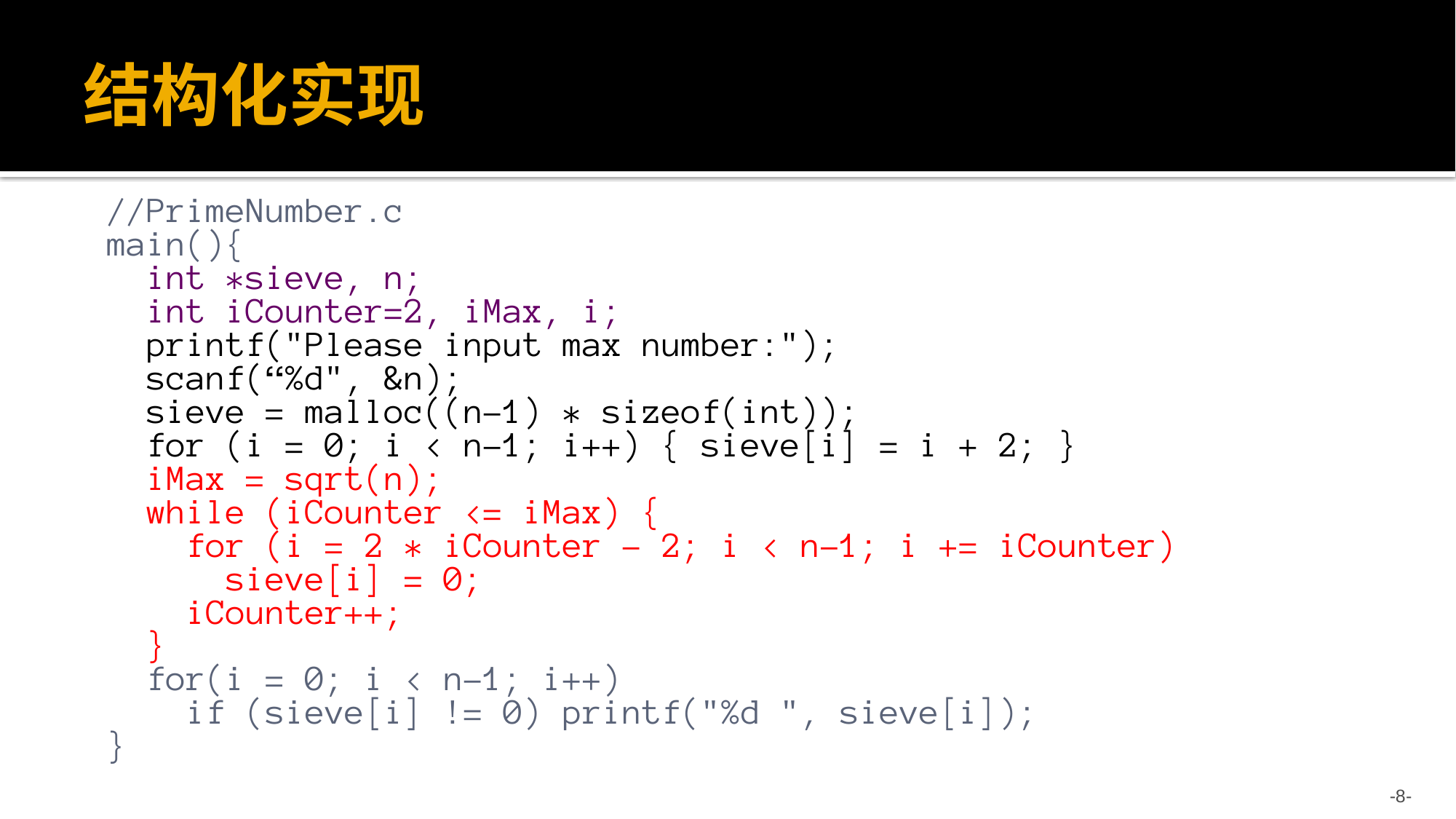

# 结构化实现
//PrimeNumber.c
main(){
  int *sieve, n;
  int iCounter=2, iMax, i;
  printf("Please input max number:");
  scanf(“%d", &n);
  sieve = malloc((n-1) * sizeof(int));
  for (i = 0; i < n-1; i++) { sieve[i] = i + 2; }
  iMax = sqrt(n);
  while (iCounter <= iMax) {
    for (i = 2 * iCounter - 2; i < n-1; i += iCounter)
      sieve[i] = 0;
    iCounter++;
  }
  for(i = 0; i < n-1; i++)
    if (sieve[i] != 0) printf("%d ", sieve[i]);
}
-8-